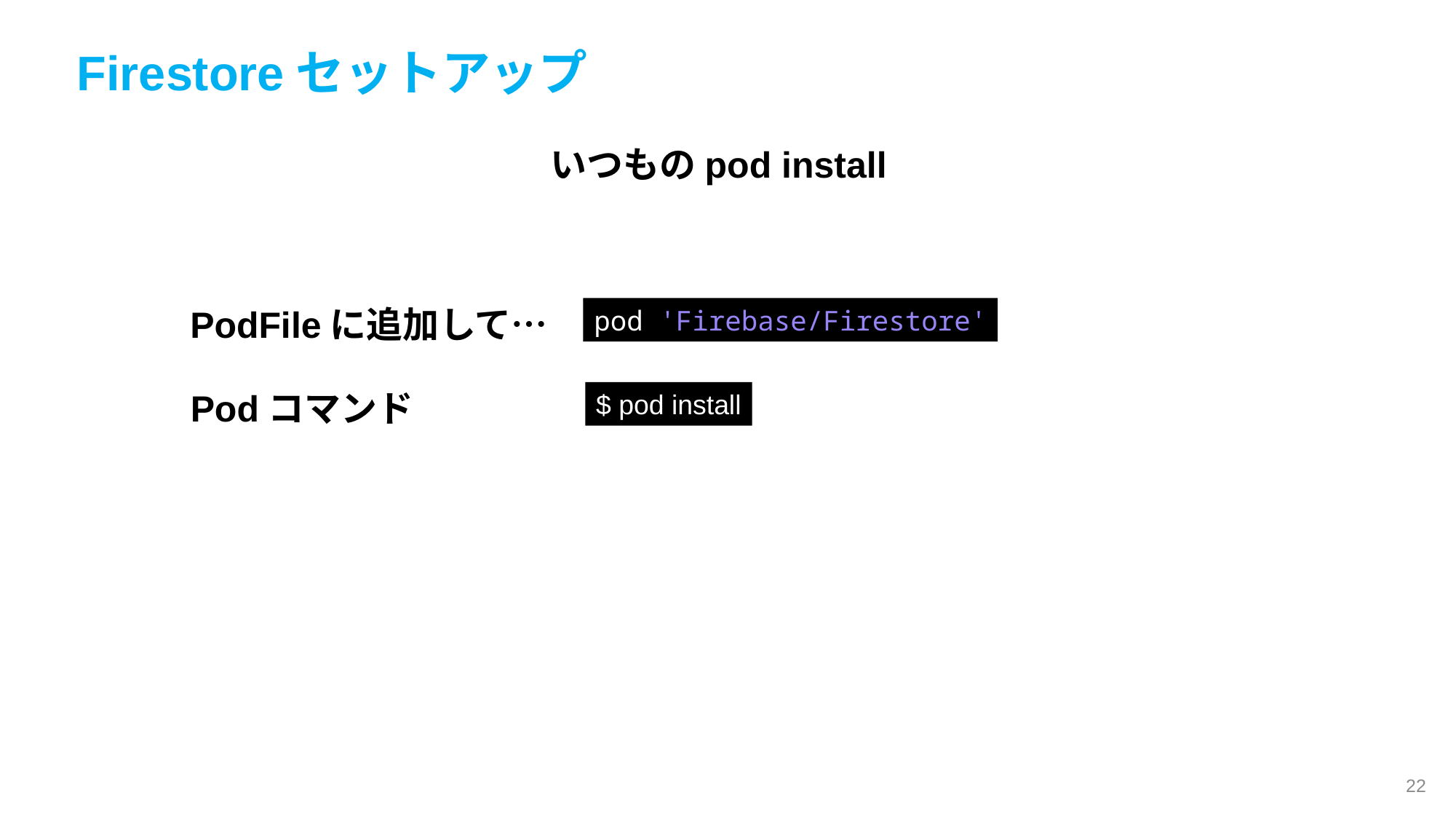

Firestoreセットアップ
いつものpod install
PodFileに追加して…
pod 'Firebase/Firestore'
Podコマンド
$ pod install
22